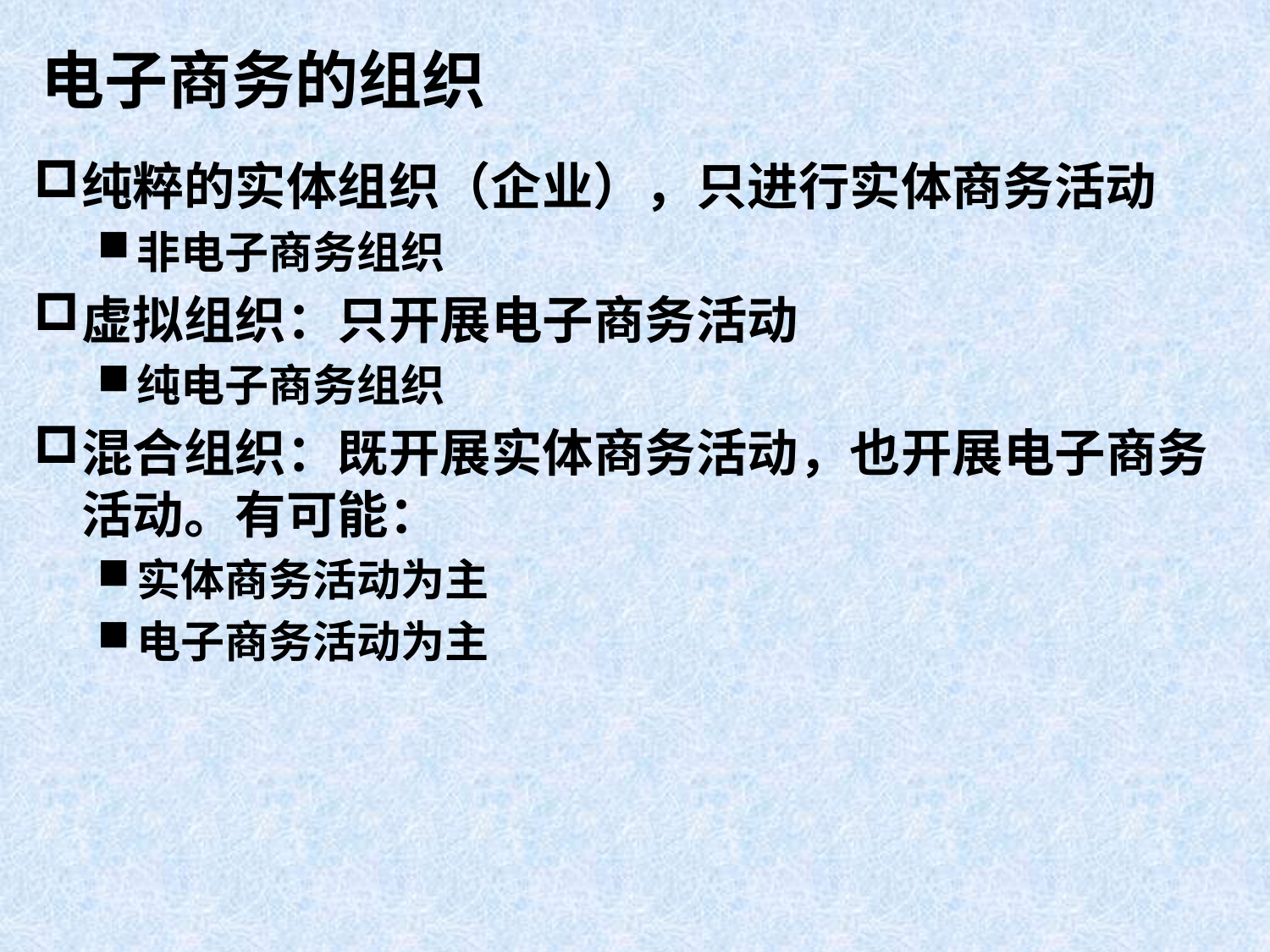

# 电子商务的组织
纯粹的实体组织（企业），只进行实体商务活动
非电子商务组织
虚拟组织：只开展电子商务活动
纯电子商务组织
混合组织：既开展实体商务活动，也开展电子商务活动。有可能：
实体商务活动为主
电子商务活动为主